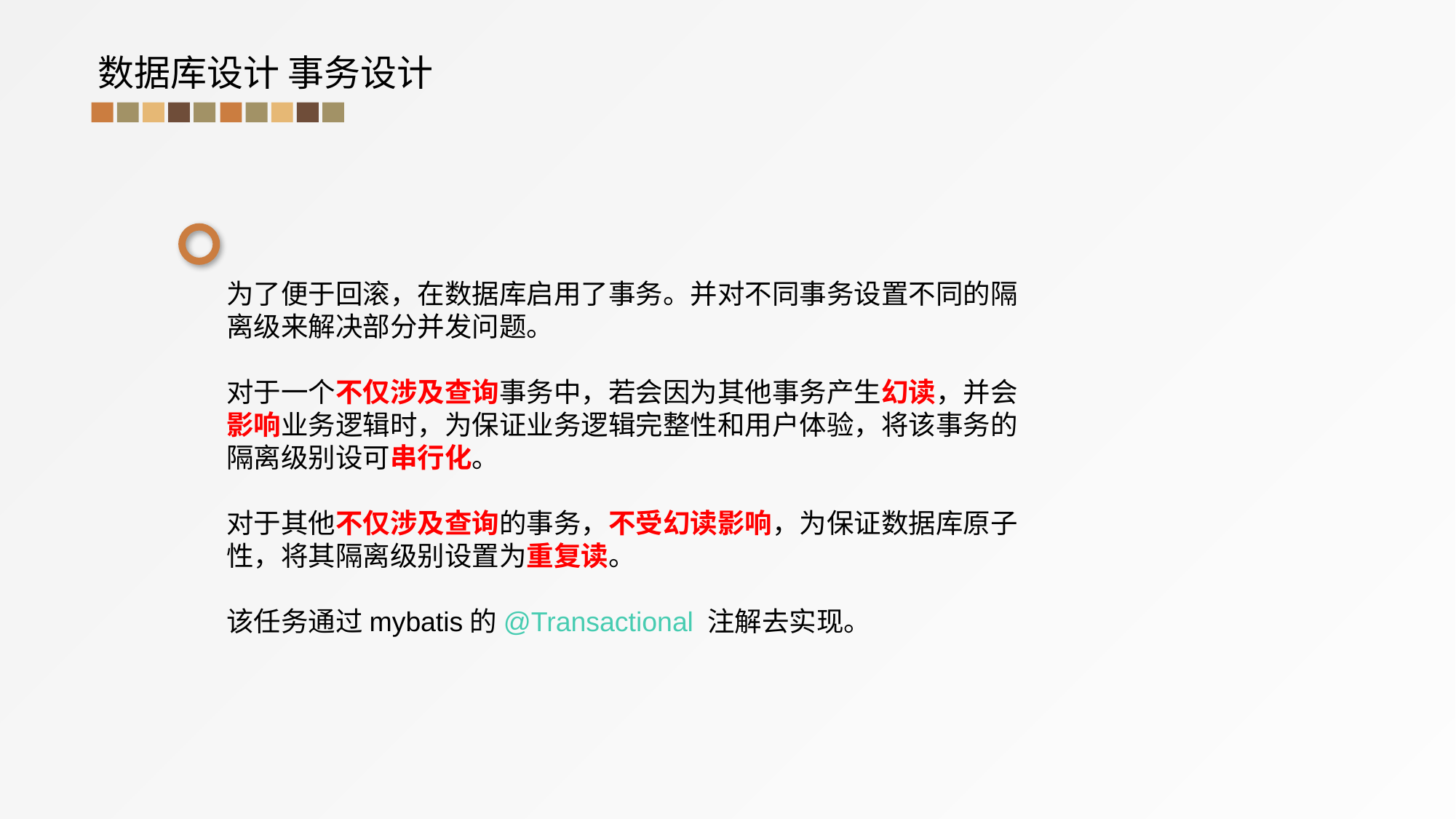

数据库设计 事务设计

为了便于回滚，在数据库启用了事务。并对不同事务设置不同的隔离级来解决部分并发问题。

对于一个不仅涉及查询事务中，若会因为其他事务产生幻读，并会影响业务逻辑时，为保证业务逻辑完整性和用户体验，将该事务的隔离级别设可串行化。

对于其他不仅涉及查询的事务，不受幻读影响，为保证数据库原子性，将其隔离级别设置为重复读。

该任务通过mybatis的@Transactional 注解去实现。